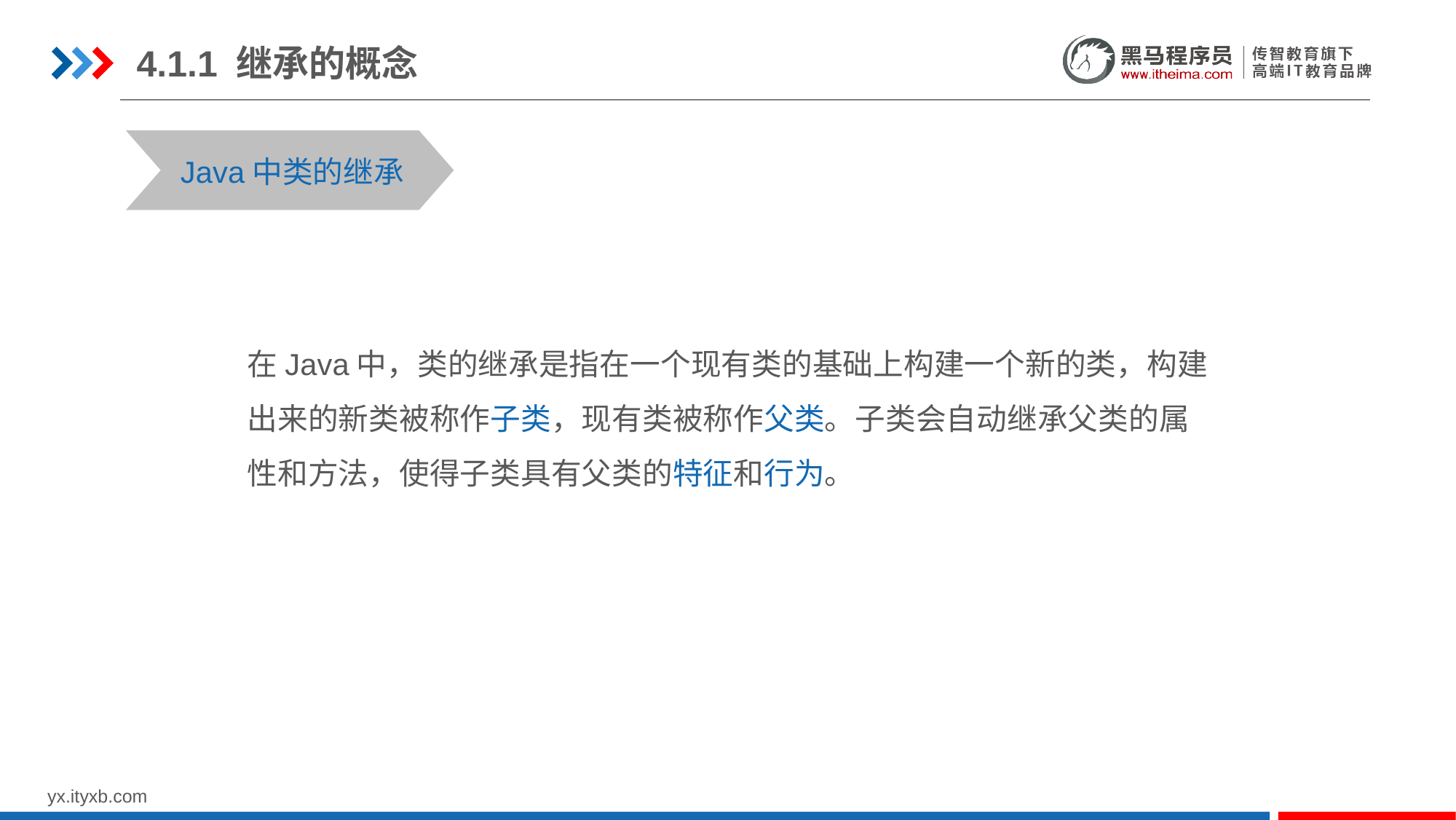

4.1.1 继承的概念

Java中类的继承
在Java中，类的继承是指在一个现有类的基础上构建一个新的类，构建出来的新类被称作子类，现有类被称作父类。子类会自动继承父类的属性和方法，使得子类具有父类的特征和行为。